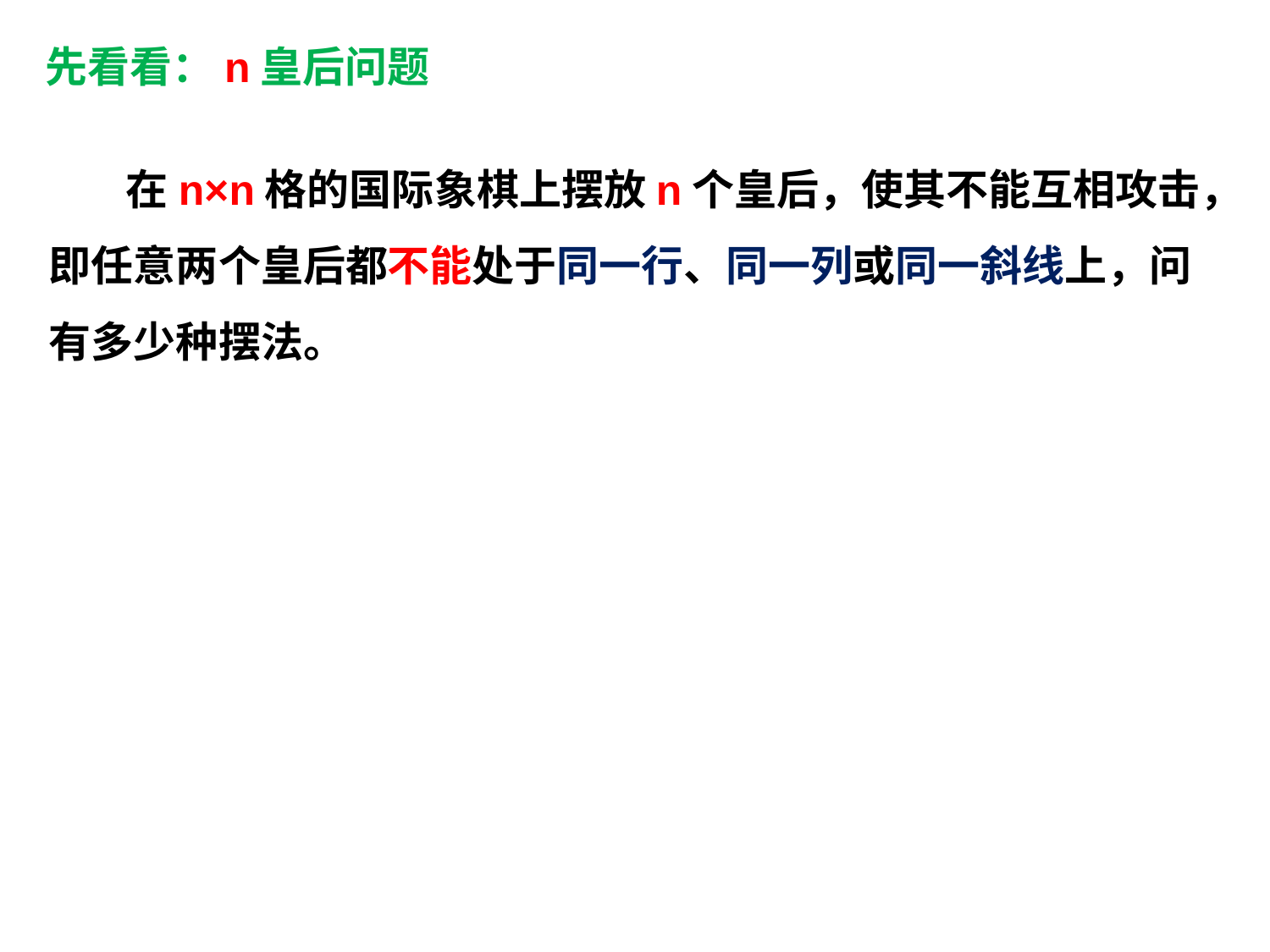

先看看：n皇后问题
       在n×n格的国际象棋上摆放n个皇后，使其不能互相攻击，即任意两个皇后都不能处于同一行、同一列或同一斜线上，问有多少种摆法。